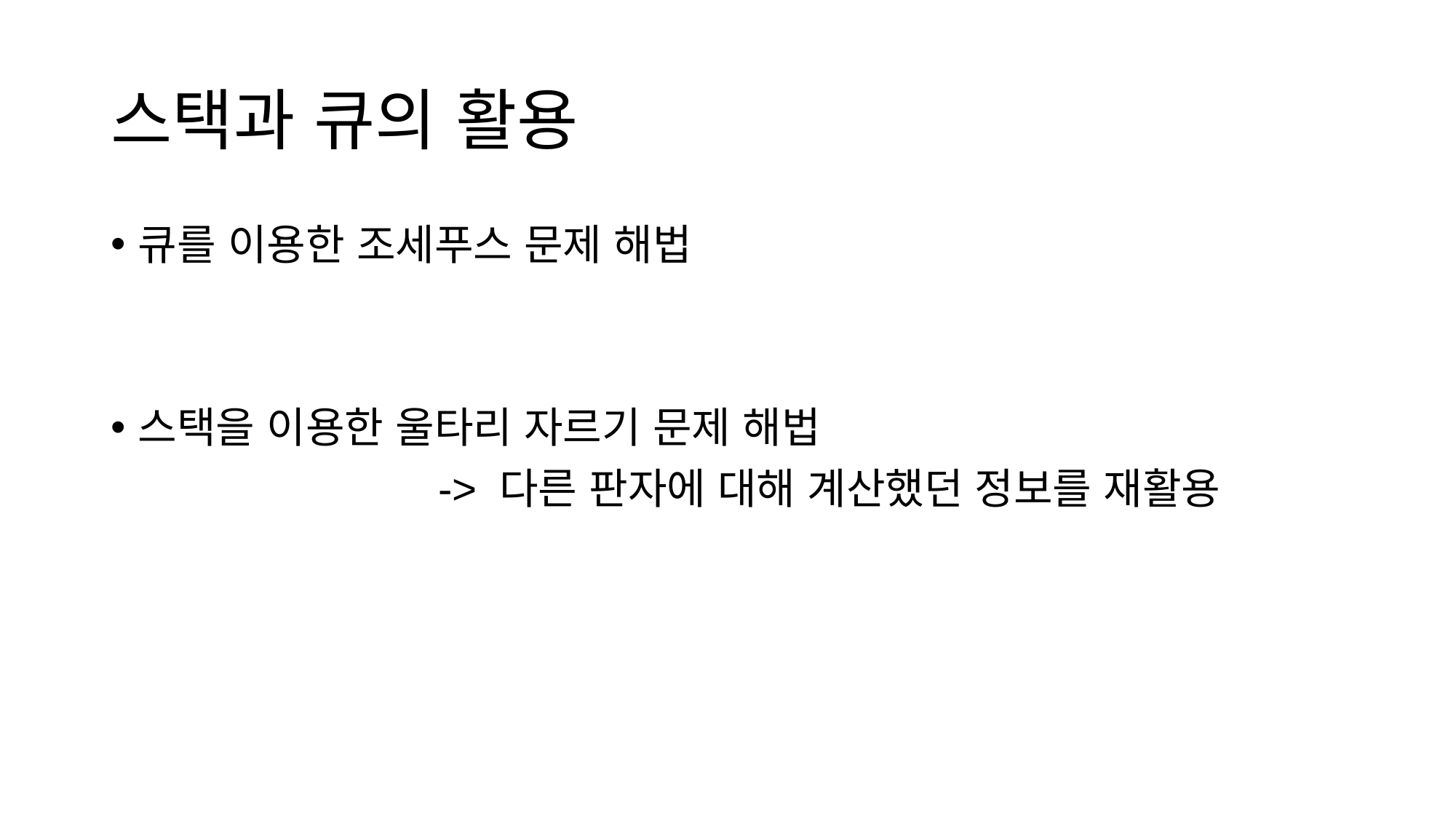

# 스택과 큐의 활용
큐를 이용한 조세푸스 문제 해법

스택을 이용한 울타리 자르기 문제 해법
 			-> 다른 판자에 대해 계산했던 정보를 재활용